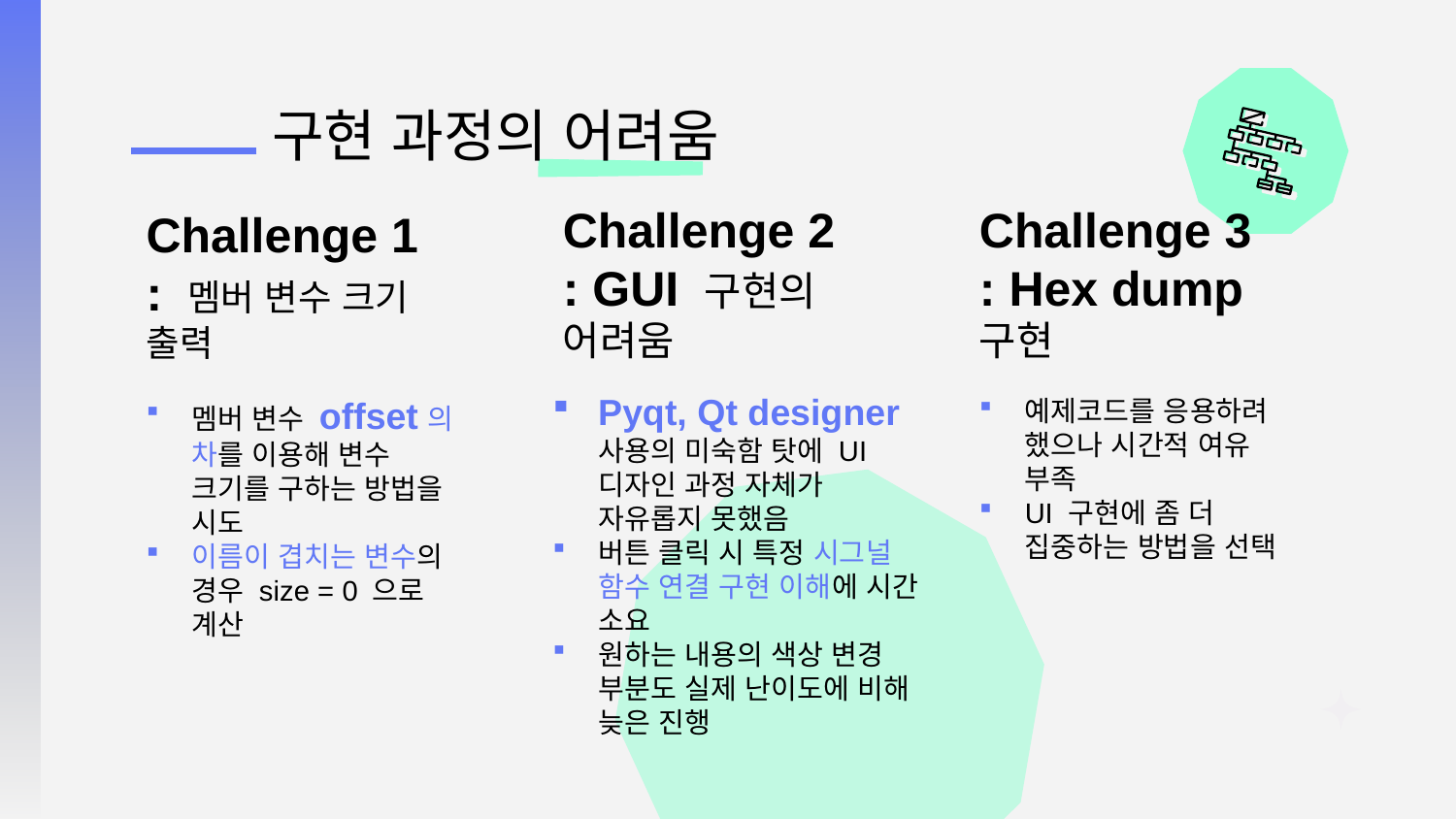

# 구현 과정의 어려움

Challenge 1
: 멤버 변수 크기 출력
Challenge 2
: GUI 구현의 어려움
Challenge 3
: Hex dump 구현
Pyqt, Qt designer 사용의 미숙함 탓에 UI 디자인 과정 자체가 자유롭지 못했음
버튼 클릭 시 특정 시그널 함수 연결 구현 이해에 시간 소요
원하는 내용의 색상 변경 부분도 실제 난이도에 비해 늦은 진행
멤버 변수 offset의 차를 이용해 변수 크기를 구하는 방법을 시도
이름이 겹치는 변수의 경우 size = 0 으로 계산
예제코드를 응용하려 했으나 시간적 여유 부족
UI 구현에 좀 더 집중하는 방법을 선택